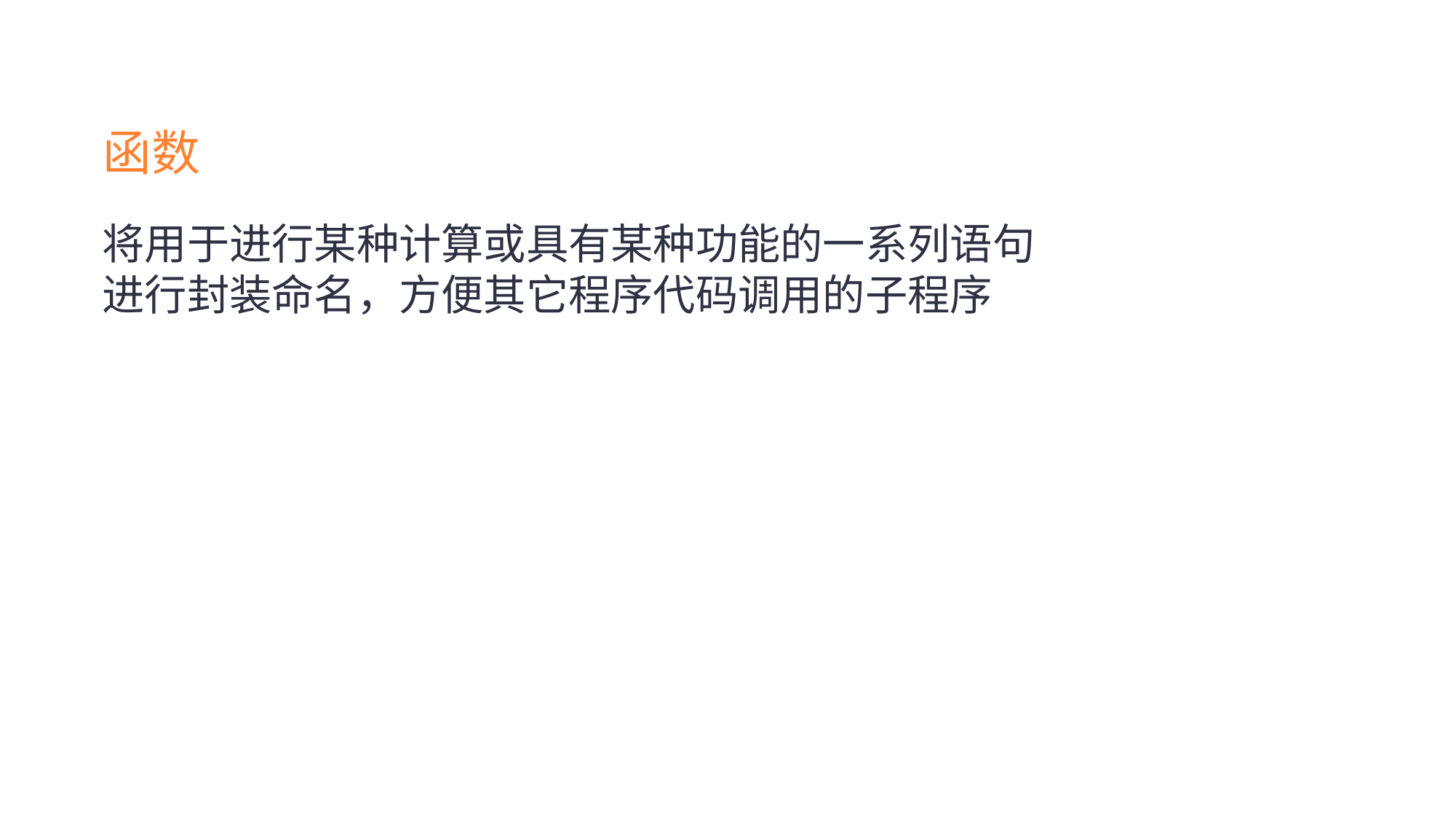

函数
将用于进行某种计算或具有某种功能的一系列语句进行封装命名，方便其它程序代码调用的子程序